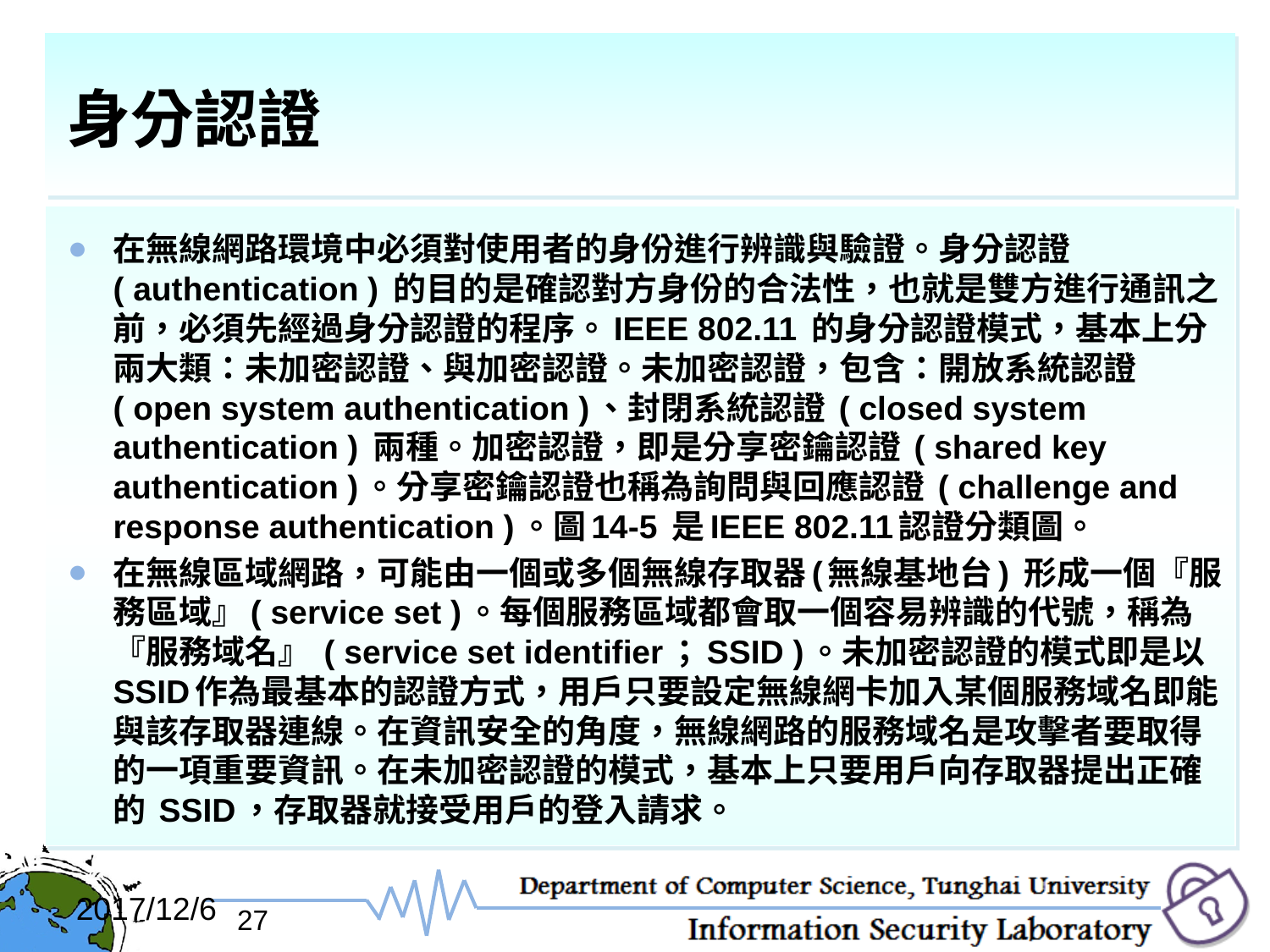

# 身分認證
在無線網路環境中必須對使用者的身份進行辨識與驗證。身分認證 ( authentication ) 的目的是確認對方身份的合法性，也就是雙方進行通訊之前，必須先經過身分認證的程序。IEEE 802.11 的身分認證模式，基本上分兩大類：未加密認證、與加密認證。未加密認證，包含：開放系統認證 ( open system authentication )、封閉系統認證 ( closed system authentication ) 兩種。加密認證，即是分享密鑰認證 ( shared key authentication )。分享密鑰認證也稱為詢問與回應認證 ( challenge and response authentication )。圖14-5 是IEEE 802.11認證分類圖。
在無線區域網路，可能由一個或多個無線存取器(無線基地台) 形成一個『服務區域』( service set )。每個服務區域都會取一個容易辨識的代號，稱為『服務域名』 ( service set identifier；SSID )。未加密認證的模式即是以 SSID作為最基本的認證方式，用戶只要設定無線網卡加入某個服務域名即能與該存取器連線。在資訊安全的角度，無線網路的服務域名是攻擊者要取得的一項重要資訊。在未加密認證的模式，基本上只要用戶向存取器提出正確的 SSID，存取器就接受用戶的登入請求。
2017/12/6
27